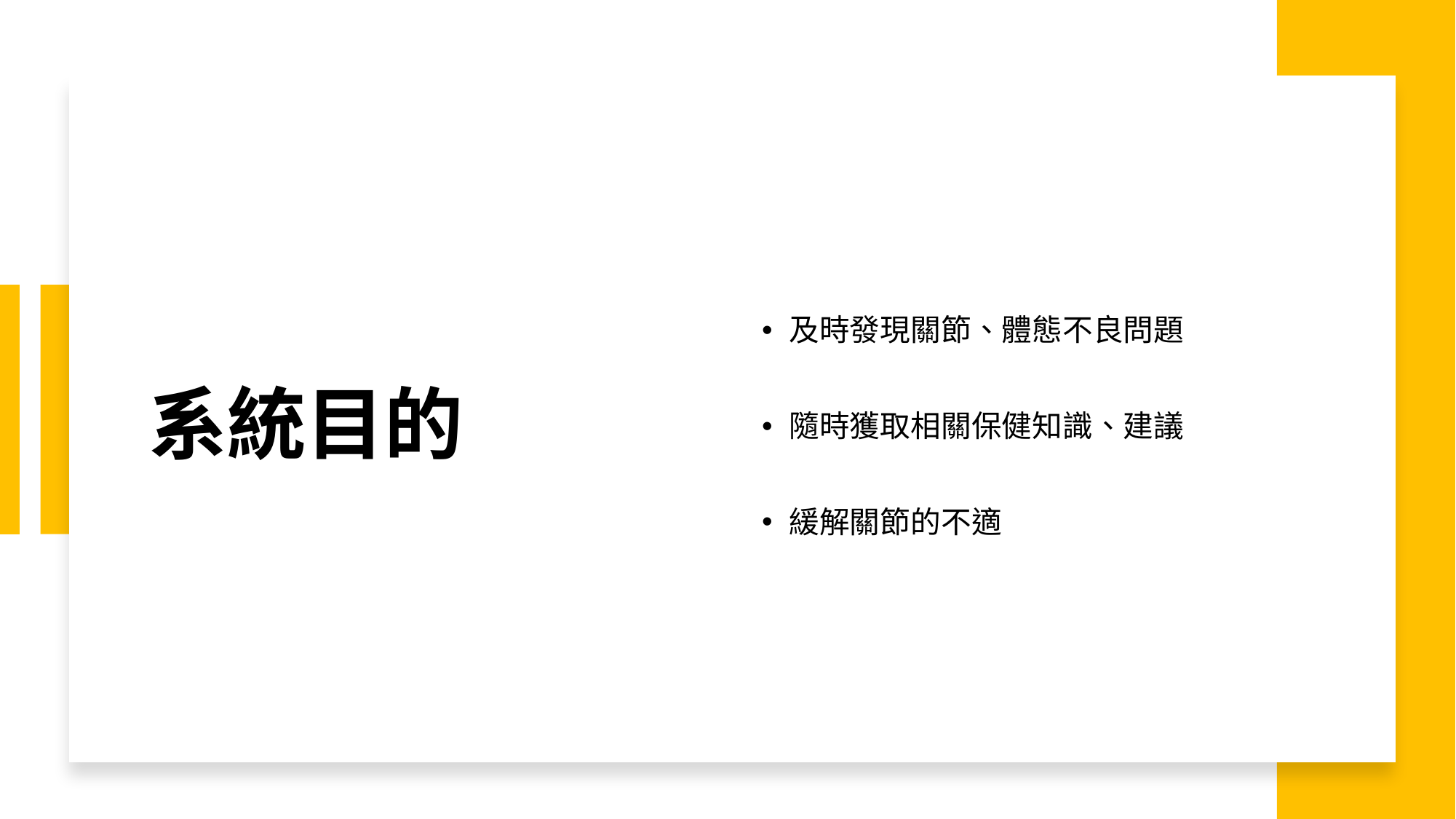

# 系統目的
及時發現關節、體態不良問題

隨時獲取相關保健知識、建議

緩解關節的不適